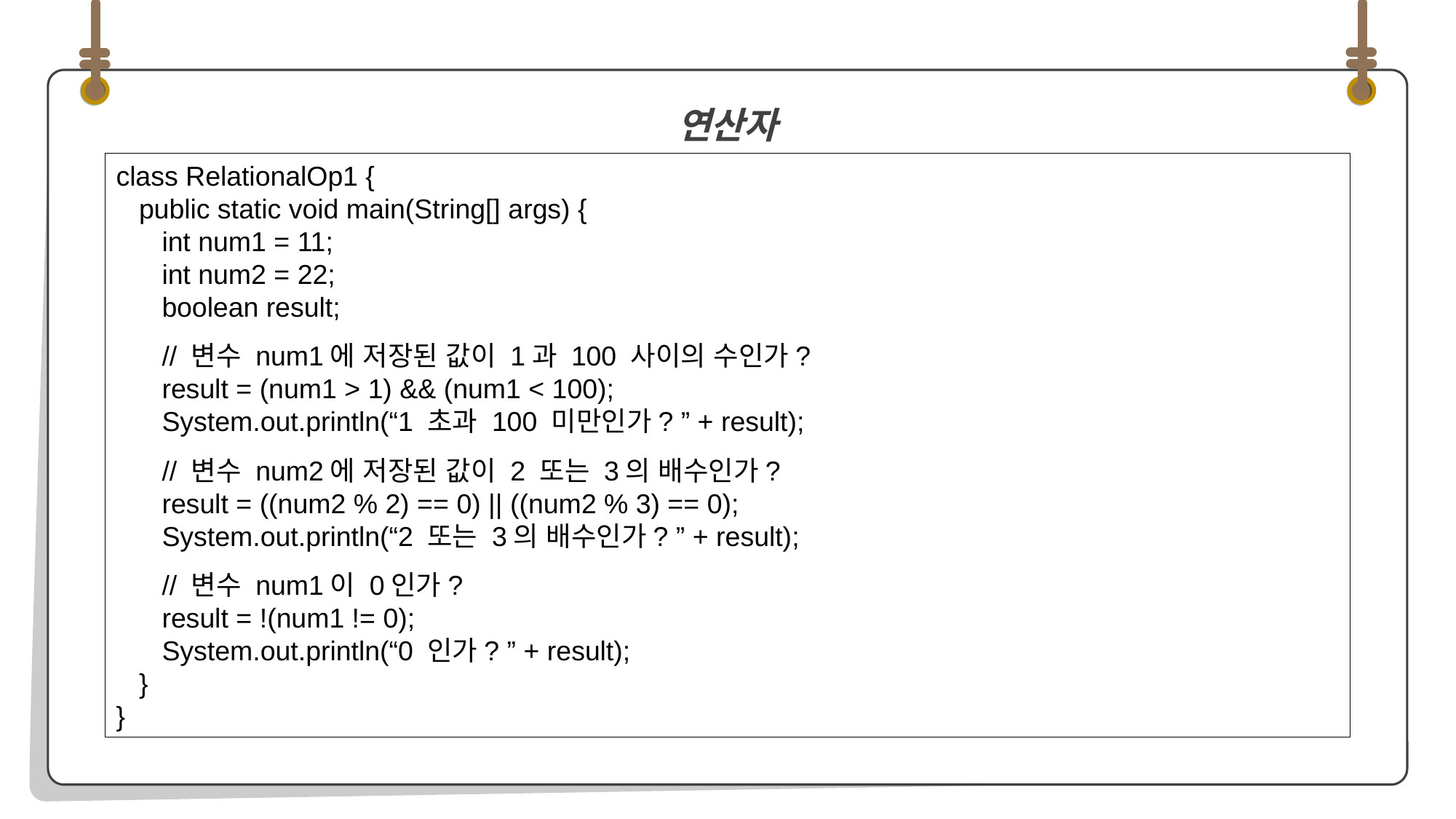

연산자

class RelationalOp1 {
   public static void main(String[] args) {
      int num1 = 11;
      int num2 = 22;
      boolean result;

      // 변수 num1에 저장된 값이 1과 100 사이의 수인가?
      result = (num1 > 1) && (num1 < 100);
      System.out.println(“1 초과 100 미만인가? ” + result);

      // 변수 num2에 저장된 값이 2 또는 3의 배수인가?
      result = ((num2 % 2) == 0) || ((num2 % 3) == 0);
      System.out.println(“2 또는 3의 배수인가? ” + result);

      // 변수 num1이 0인가?
      result = !(num1 != 0);
      System.out.println(“0 인가? ” + result);
   }
}